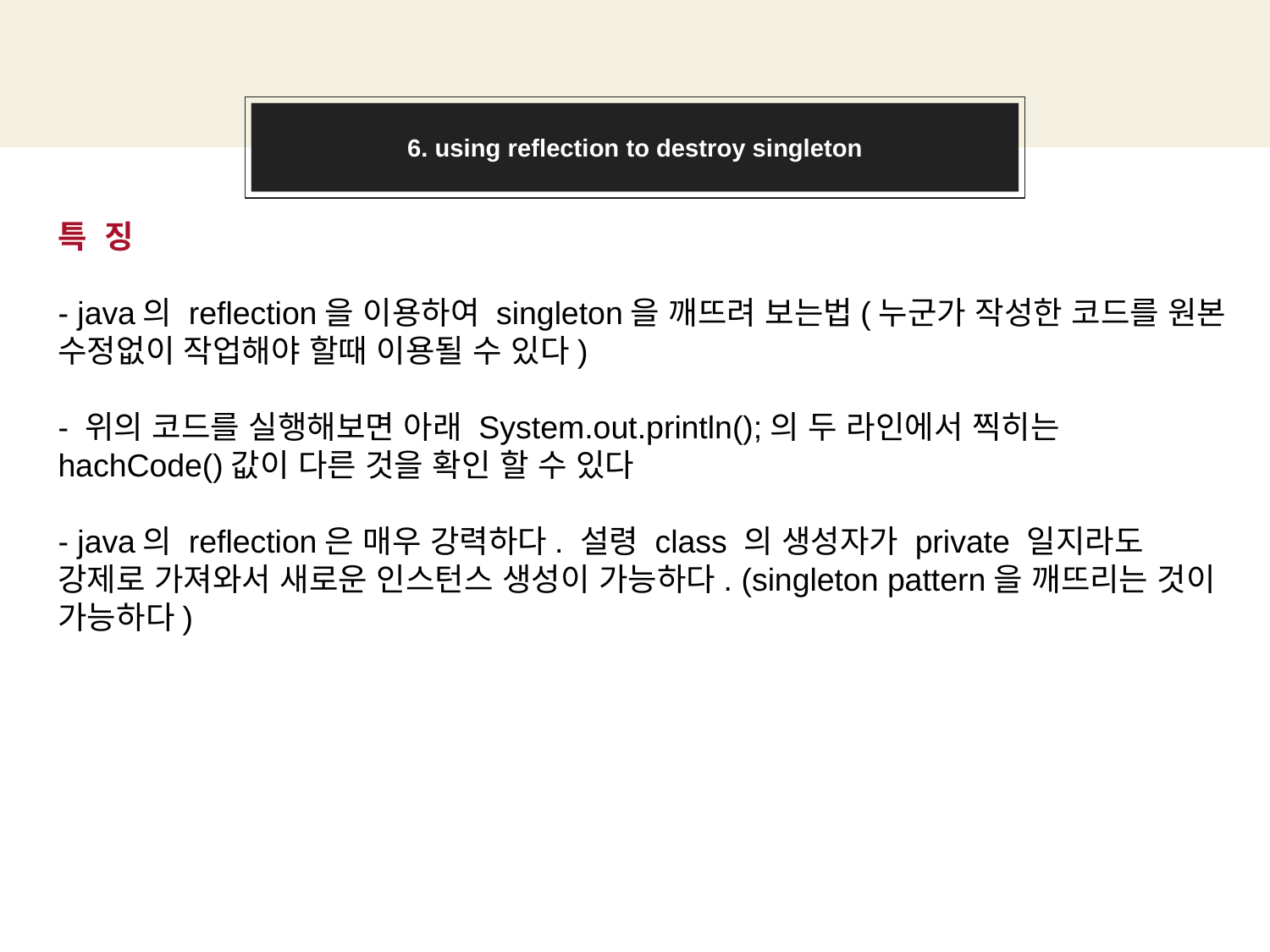

You can also split your content
# 6. using reflection to destroy singleton
특  징

- java의 reflection을 이용하여 singleton을 깨뜨려 보는법(누군가 작성한 코드를 원본 수정없이 작업해야 할때 이용될 수 있다)

- 위의 코드를 실행해보면 아래 System.out.println();의 두 라인에서 찍히는 hachCode()값이 다른 것을 확인 할 수 있다

- java의 reflection은 매우 강력하다. 설령 class 의 생성자가 private 일지라도 강제로 가져와서 새로운 인스턴스 생성이 가능하다. (singleton pattern을 깨뜨리는 것이 가능하다)